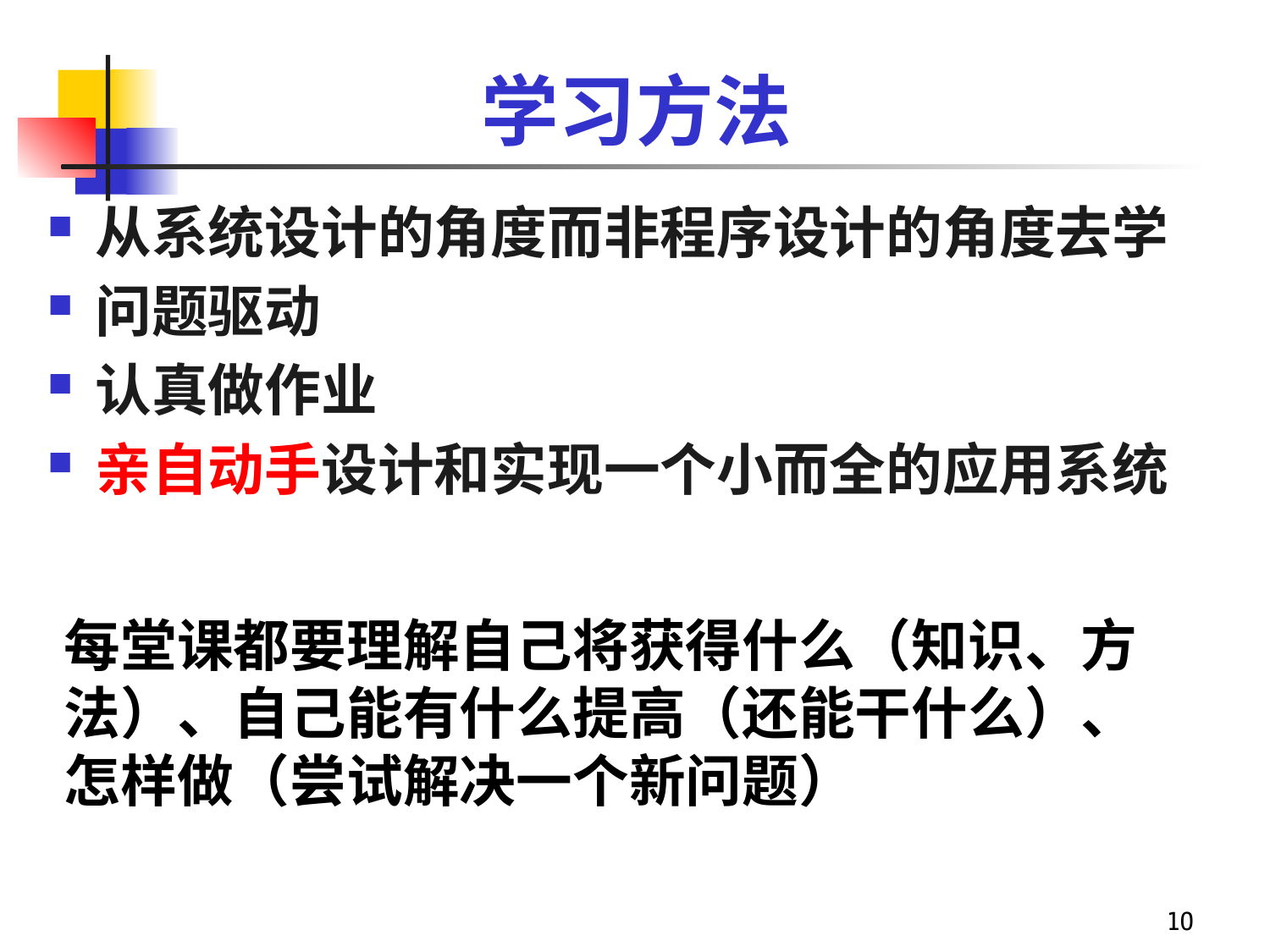

# 学习方法
从系统设计的角度而非程序设计的角度去学
问题驱动
认真做作业
亲自动手设计和实现一个小而全的应用系统
每堂课都要理解自己将获得什么（知识、方法）、自己能有什么提高（还能干什么）、怎样做（尝试解决一个新问题）
10